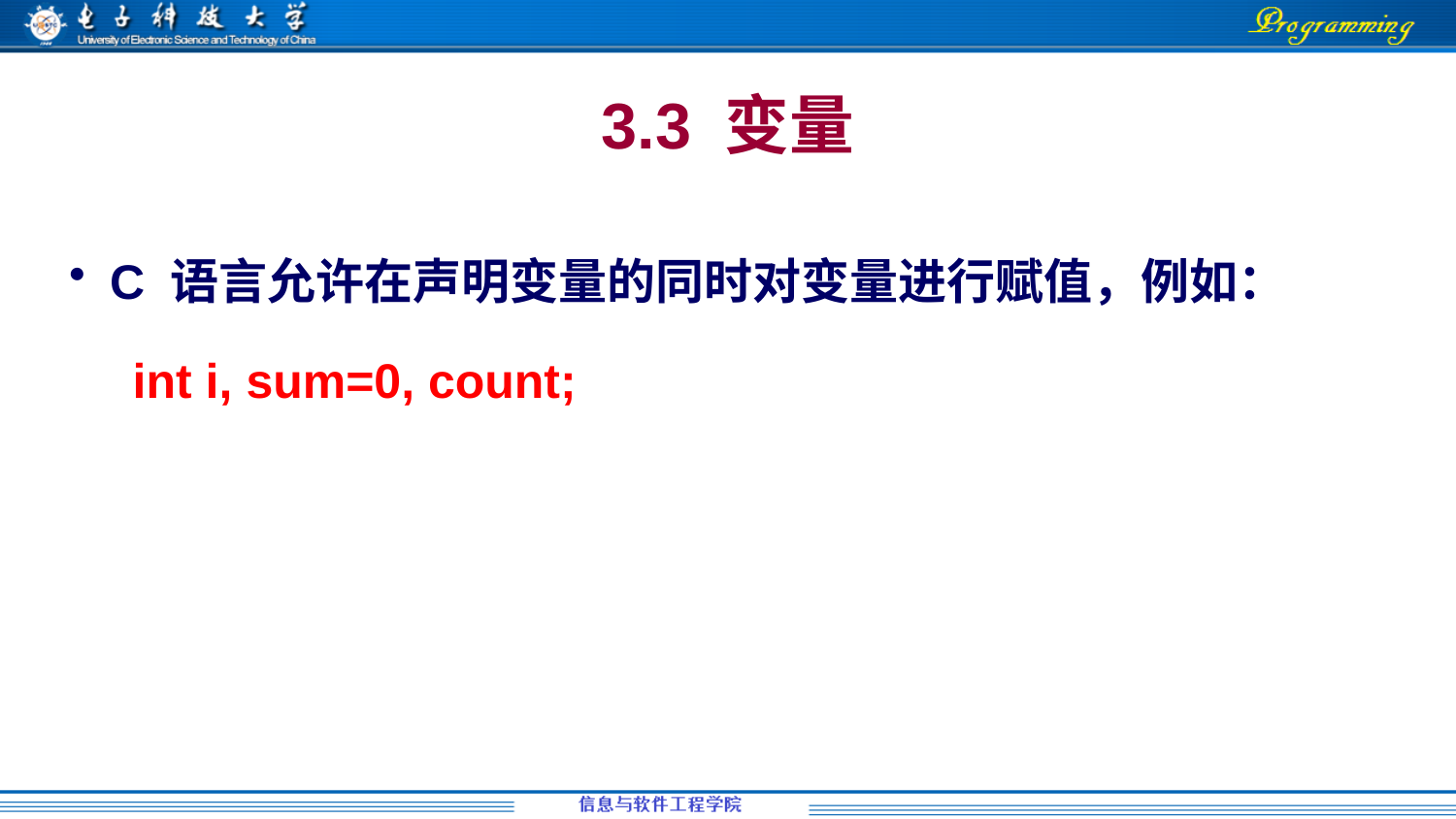

3.3 变量
C 语言允许在声明变量的同时对变量进行赋值，例如：
int i, sum=0, count;